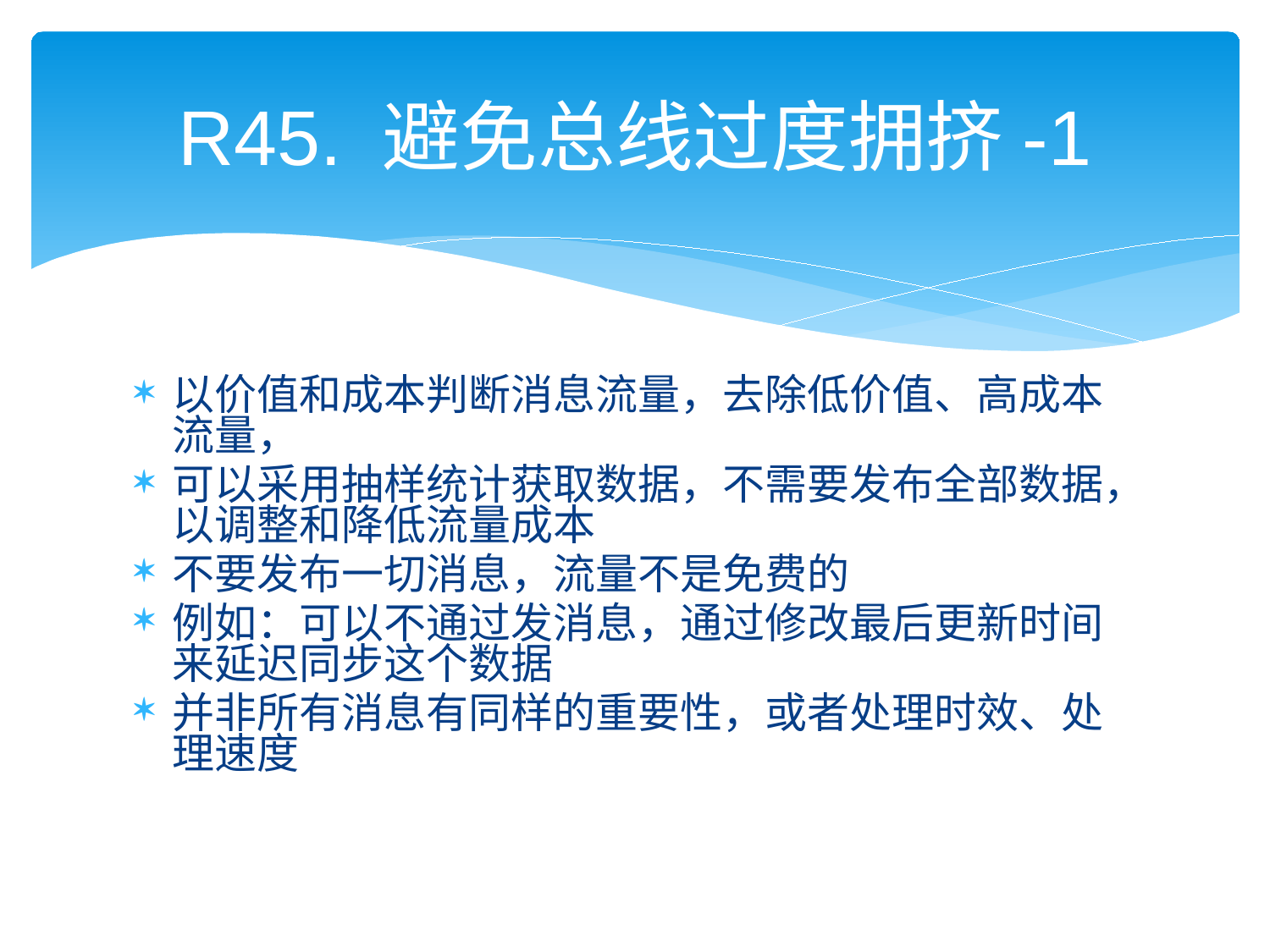

# R45. 避免总线过度拥挤-1
以价值和成本判断消息流量，去除低价值、高成本流量，
可以采用抽样统计获取数据，不需要发布全部数据，以调整和降低流量成本
不要发布一切消息，流量不是免费的
例如：可以不通过发消息，通过修改最后更新时间来延迟同步这个数据
并非所有消息有同样的重要性，或者处理时效、处理速度